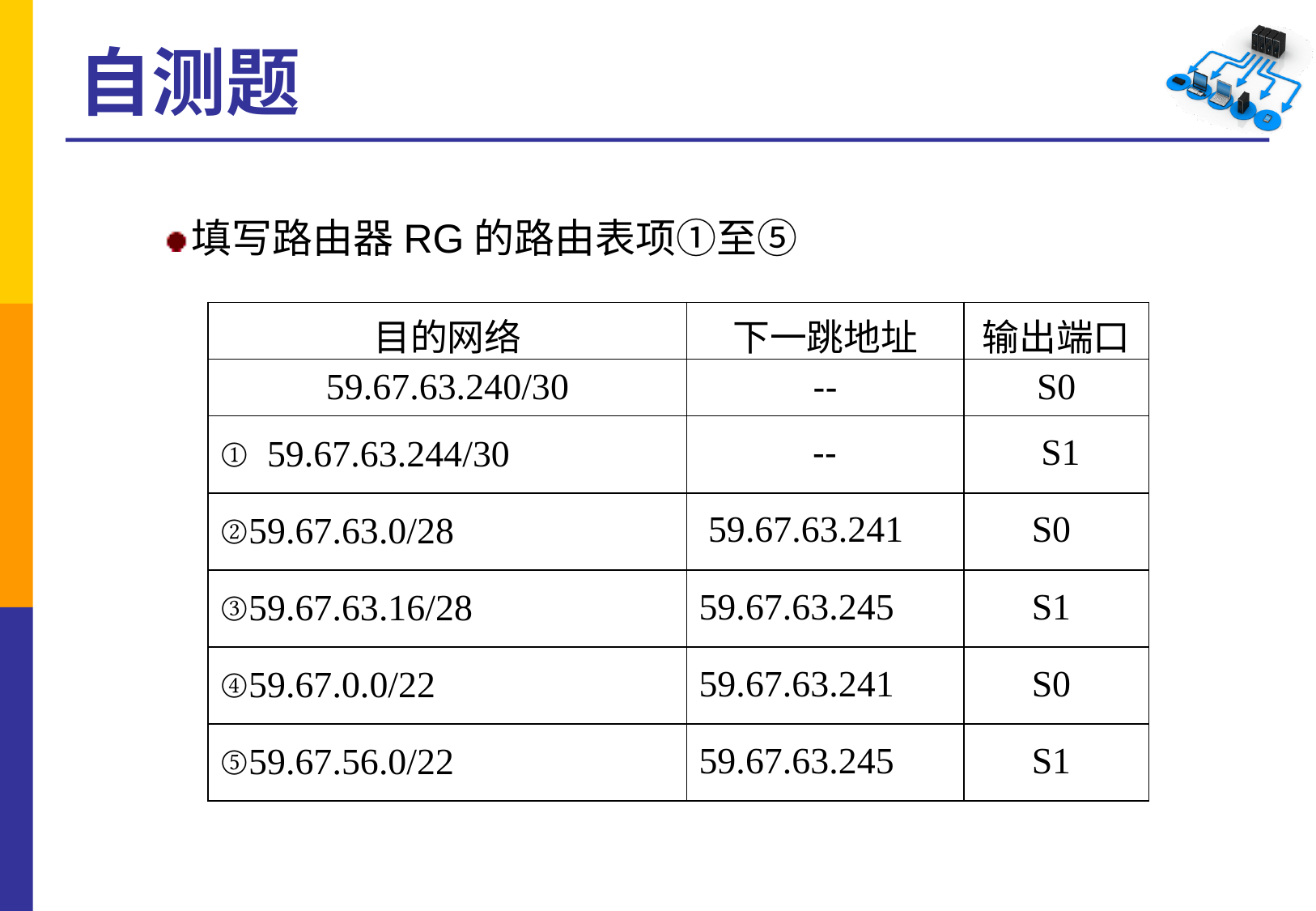

# 自测题
填写路由器RG的路由表项①至⑤
| 目的网络 | 下一跳地址 | 输出端口 |
| --- | --- | --- |
| 59.67.63.240/30 | -- | S0 |
| ① 59.67.63.244/30 | -- | S1 |
| ②59.67.63.0/28 | 59.67.63.241 | S0 |
| ③59.67.63.16/28 | 59.67.63.245 | S1 |
| ④59.67.0.0/22 | 59.67.63.241 | S0 |
| ⑤59.67.56.0/22 | 59.67.63.245 | S1 |